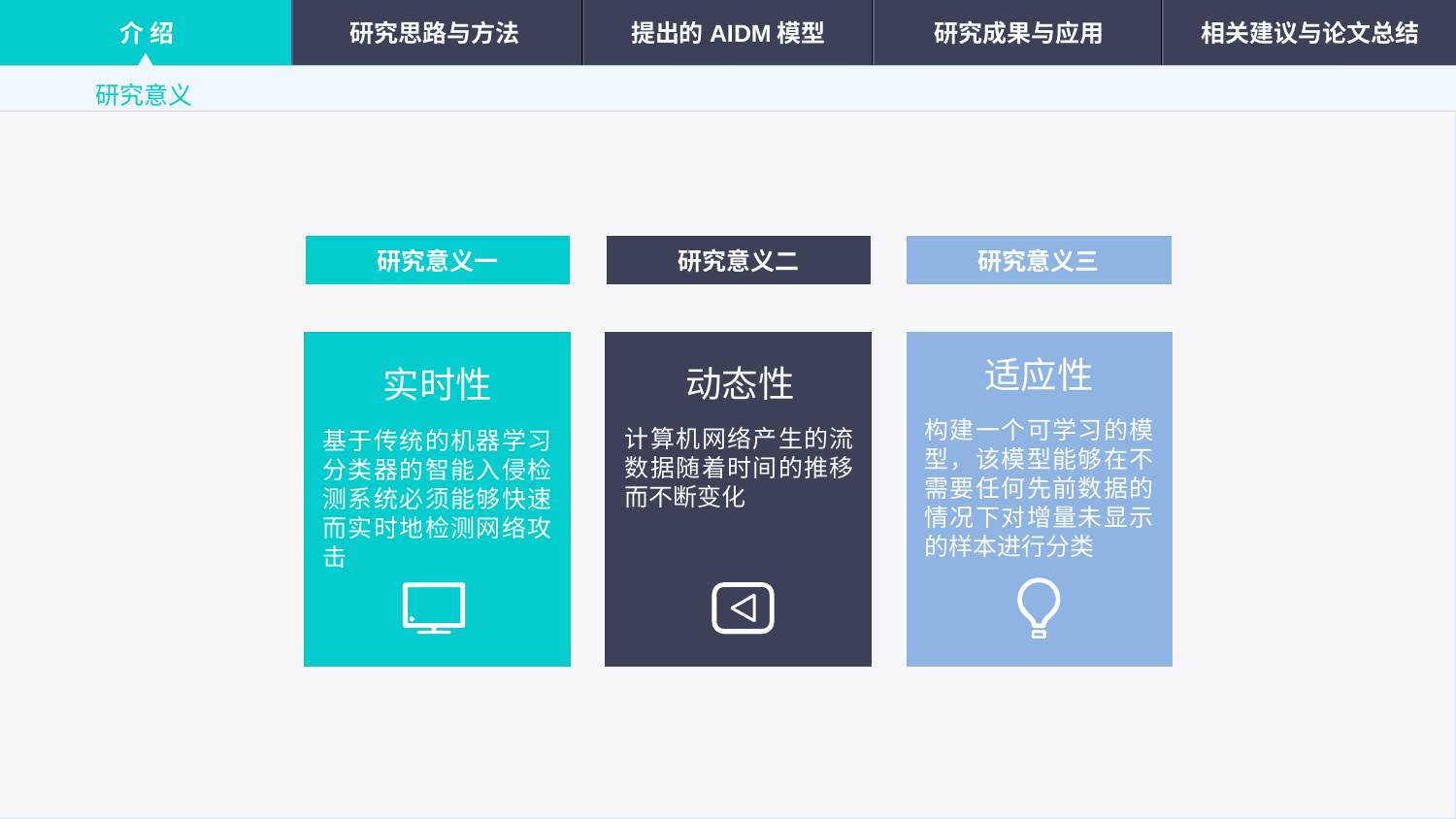

介 绍
研究思路与方法
提出的AIDM模型
研究成果与应用
相关建议与论文总结
研究意义
研究意义一
研究意义二
研究意义三

适应性

构建一个可学习的模型，该模型能够在不需要任何先前数据的情况下对增量未显示的样本进行分类
动态性

计算机网络产生的流数据随着时间的推移而不断变化
实时性

基于传统的机器学习分类器的智能入侵检测系统必须能够快速而实时地检测网络攻击